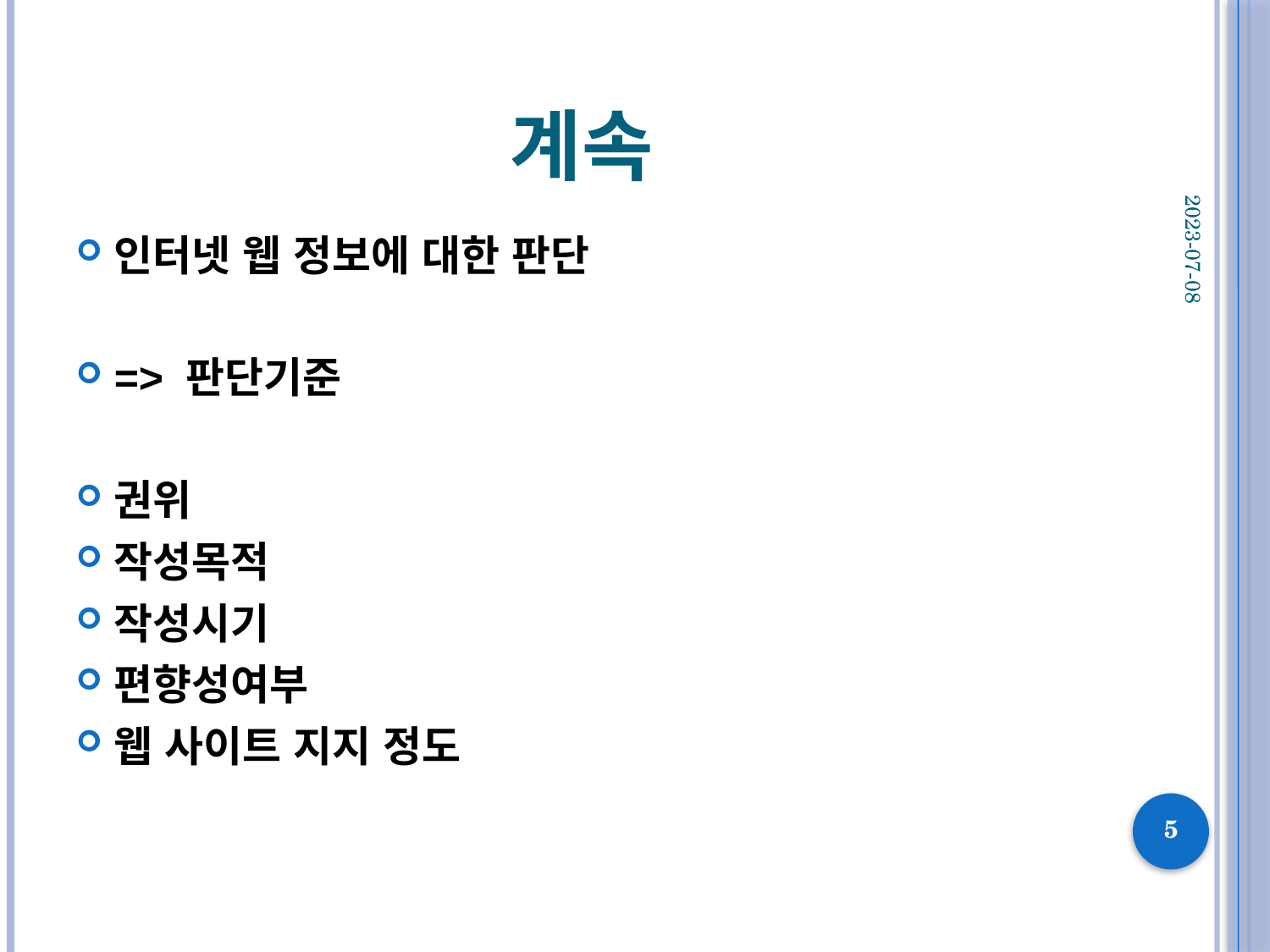

# 계속
2023-07-08
인터넷 웹 정보에 대한 판단

=> 판단기준

권위
작성목적
작성시기
편향성여부
웹 사이트 지지 정도
5